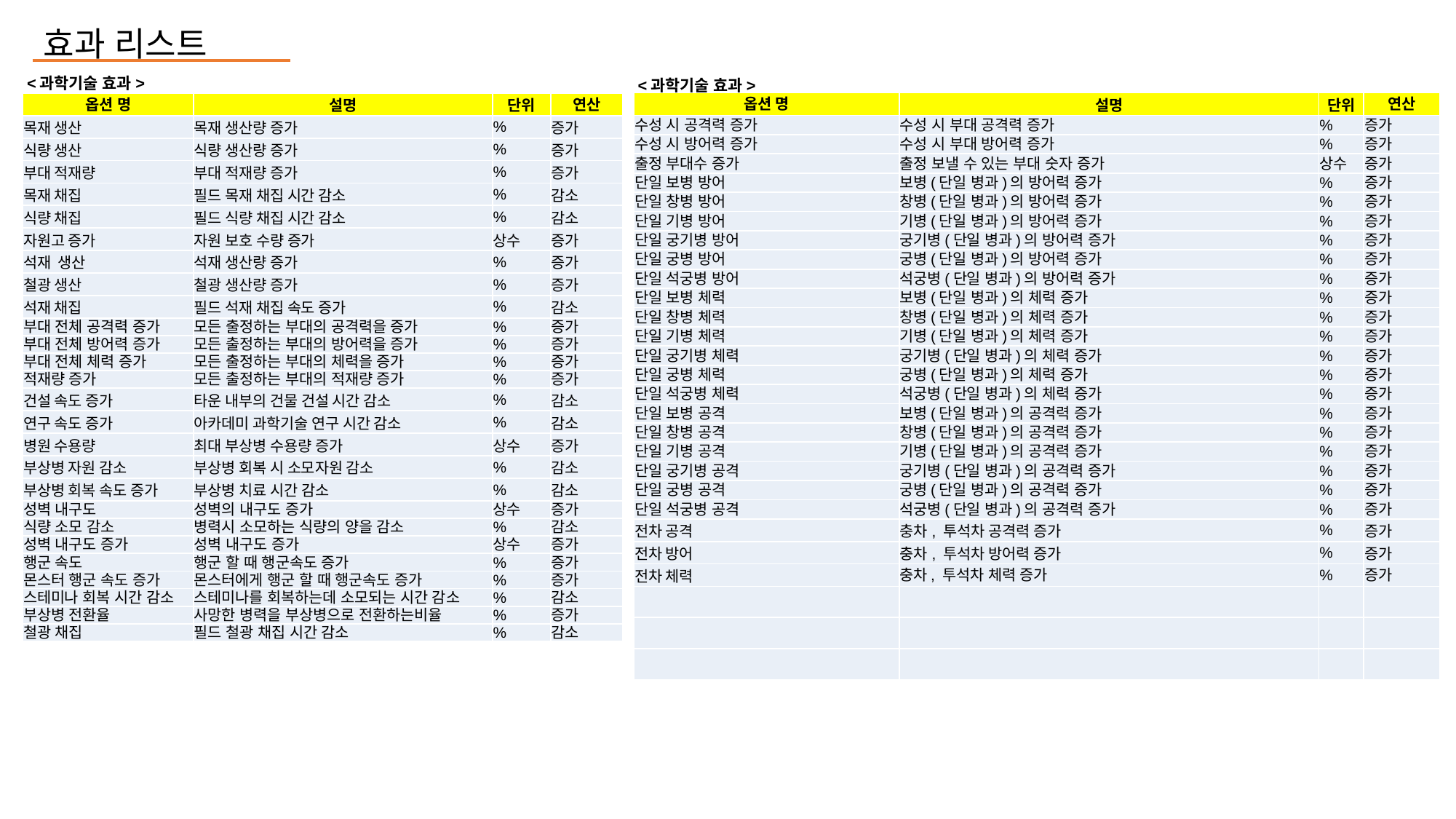

효과 리스트
<과학기술 효과>
<과학기술 효과>
| 옵션 명 | 설명 | 단위 | 연산 |
| --- | --- | --- | --- |
| 수성 시 공격력 증가 | 수성 시 부대 공격력 증가 | % | 증가 |
| 수성 시 방어력 증가 | 수성 시 부대 방어력 증가 | % | 증가 |
| 출정 부대수 증가 | 출정 보낼 수 있는 부대 숫자 증가 | 상수 | 증가 |
| 단일 보병 방어 | 보병(단일 병과)의 방어력 증가 | % | 증가 |
| 단일 창병 방어 | 창병(단일 병과)의 방어력 증가 | % | 증가 |
| 단일 기병 방어 | 기병(단일 병과)의 방어력 증가 | % | 증가 |
| 단일 궁기병 방어 | 궁기병(단일 병과)의 방어력 증가 | % | 증가 |
| 단일 궁병 방어 | 궁병(단일 병과)의 방어력 증가 | % | 증가 |
| 단일 석궁병 방어 | 석궁병(단일 병과)의 방어력 증가 | % | 증가 |
| 단일 보병 체력 | 보병(단일 병과)의 체력 증가 | % | 증가 |
| 단일 창병 체력 | 창병(단일 병과)의 체력 증가 | % | 증가 |
| 단일 기병 체력 | 기병(단일 병과)의 체력 증가 | % | 증가 |
| 단일 궁기병 체력 | 궁기병(단일 병과)의 체력 증가 | % | 증가 |
| 단일 궁병 체력 | 궁병(단일 병과)의 체력 증가 | % | 증가 |
| 단일 석궁병 체력 | 석궁병(단일 병과)의 체력 증가 | % | 증가 |
| 단일 보병 공격 | 보병(단일 병과)의 공격력 증가 | % | 증가 |
| 단일 창병 공격 | 창병(단일 병과)의 공격력 증가 | % | 증가 |
| 단일 기병 공격 | 기병(단일 병과)의 공격력 증가 | % | 증가 |
| 단일 궁기병 공격 | 궁기병(단일 병과)의 공격력 증가 | % | 증가 |
| 단일 궁병 공격 | 궁병(단일 병과)의 공격력 증가 | % | 증가 |
| 단일 석궁병 공격 | 석궁병(단일 병과)의 공격력 증가 | % | 증가 |
| 전차 공격 | 충차, 투석차 공격력 증가 | % | 증가 |
| 전차 방어 | 충차, 투석차 방어력 증가 | % | 증가 |
| 전차 체력 | 충차, 투석차 체력 증가 | % | 증가 |
|  |  |  |  |
|  |  |  |  |
|  |  |  |  |
| 옵션 명 | 설명 | 단위 | 연산 |
| --- | --- | --- | --- |
| 목재 생산 | 목재 생산량 증가 | % | 증가 |
| 식량 생산 | 식량 생산량 증가 | % | 증가 |
| 부대 적재량 | 부대 적재량 증가 | % | 증가 |
| 목재 채집 | 필드 목재 채집 시간 감소 | % | 감소 |
| 식량 채집 | 필드 식량 채집 시간 감소 | % | 감소 |
| 자원고 증가 | 자원 보호 수량 증가 | 상수 | 증가 |
| 석재 생산 | 석재 생산량 증가 | % | 증가 |
| 철광 생산 | 철광 생산량 증가 | % | 증가 |
| 석재 채집 | 필드 석재 채집 속도 증가 | % | 감소 |
| 부대 전체 공격력 증가 | 모든 출정하는 부대의 공격력을 증가 | % | 증가 |
| 부대 전체 방어력 증가 | 모든 출정하는 부대의 방어력을 증가 | % | 증가 |
| 부대 전체 체력 증가 | 모든 출정하는 부대의 체력을 증가 | % | 증가 |
| 적재량 증가 | 모든 출정하는 부대의 적재량 증가 | % | 증가 |
| 건설 속도 증가 | 타운 내부의 건물 건설 시간 감소 | % | 감소 |
| 연구 속도 증가 | 아카데미 과학기술 연구 시간 감소 | % | 감소 |
| 병원 수용량 | 최대 부상병 수용량 증가 | 상수 | 증가 |
| 부상병 자원 감소 | 부상병 회복 시 소모자원 감소 | % | 감소 |
| 부상병 회복 속도 증가 | 부상병 치료 시간 감소 | % | 감소 |
| 성벽 내구도 | 성벽의 내구도 증가 | 상수 | 증가 |
| 식량 소모 감소 | 병력시 소모하는 식량의 양을 감소 | % | 감소 |
| 성벽 내구도 증가 | 성벽 내구도 증가 | 상수 | 증가 |
| 행군 속도 | 행군 할 때 행군속도 증가 | % | 증가 |
| 몬스터 행군 속도 증가 | 몬스터에게 행군 할 때 행군속도 증가 | % | 증가 |
| 스테미나 회복 시간 감소 | 스테미나를 회복하는데 소모되는 시간 감소 | % | 감소 |
| 부상병 전환율 | 사망한 병력을 부상병으로 전환하는비율 | % | 증가 |
| 철광 채집 | 필드 철광 채집 시간 감소 | % | 감소 |